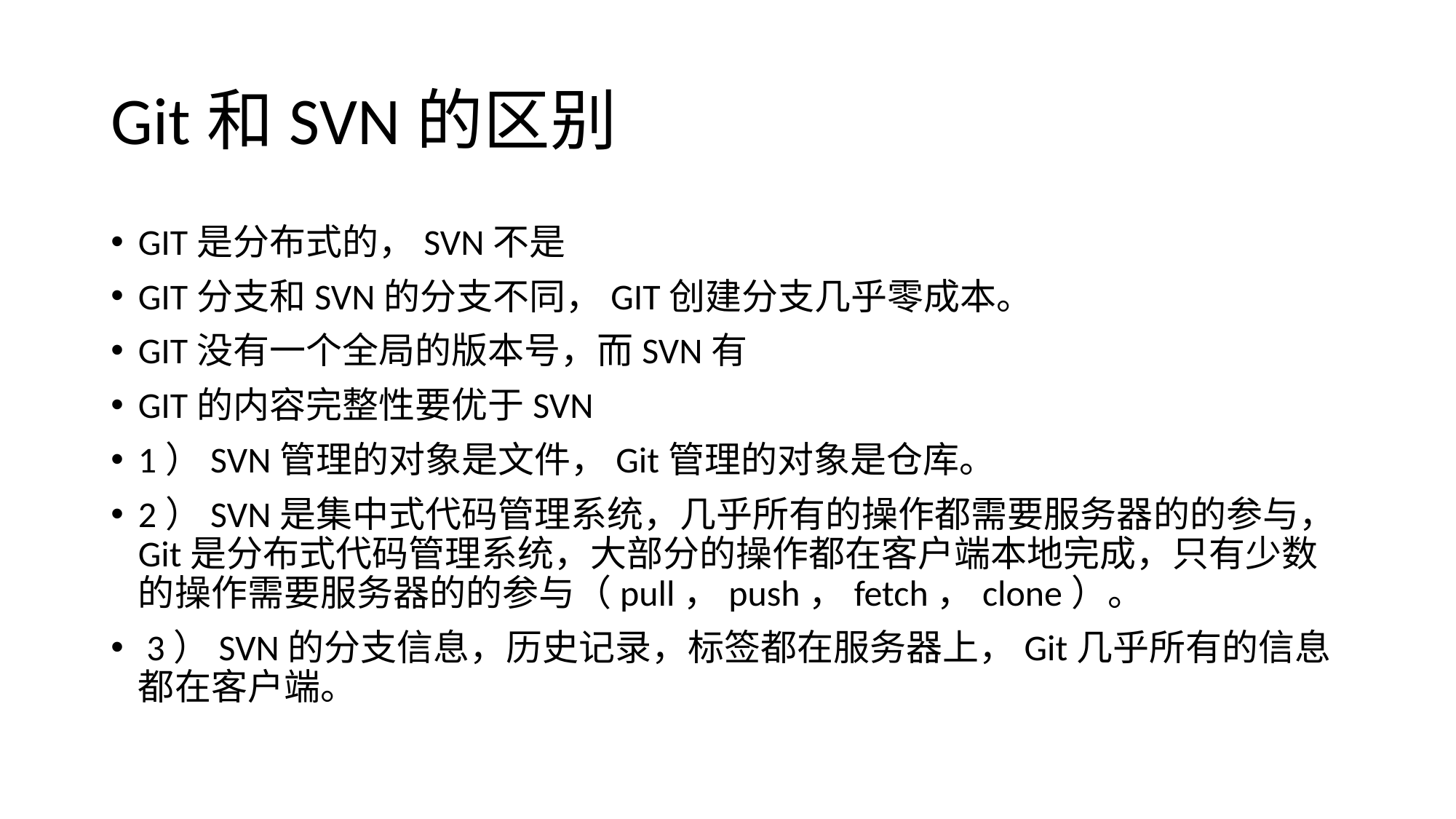

# Git和SVN的区别
GIT是分布式的，SVN不是
GIT分支和SVN的分支不同，GIT创建分支几乎零成本。
GIT没有一个全局的版本号，而SVN有
GIT的内容完整性要优于SVN
1）SVN管理的对象是文件，Git管理的对象是仓库。
2）SVN是集中式代码管理系统，几乎所有的操作都需要服务器的的参与，Git是分布式代码管理系统，大部分的操作都在客户端本地完成，只有少数的操作需要服务器的的参与（pull，push，fetch，clone）。
 3）SVN的分支信息，历史记录，标签都在服务器上，Git几乎所有的信息都在客户端。